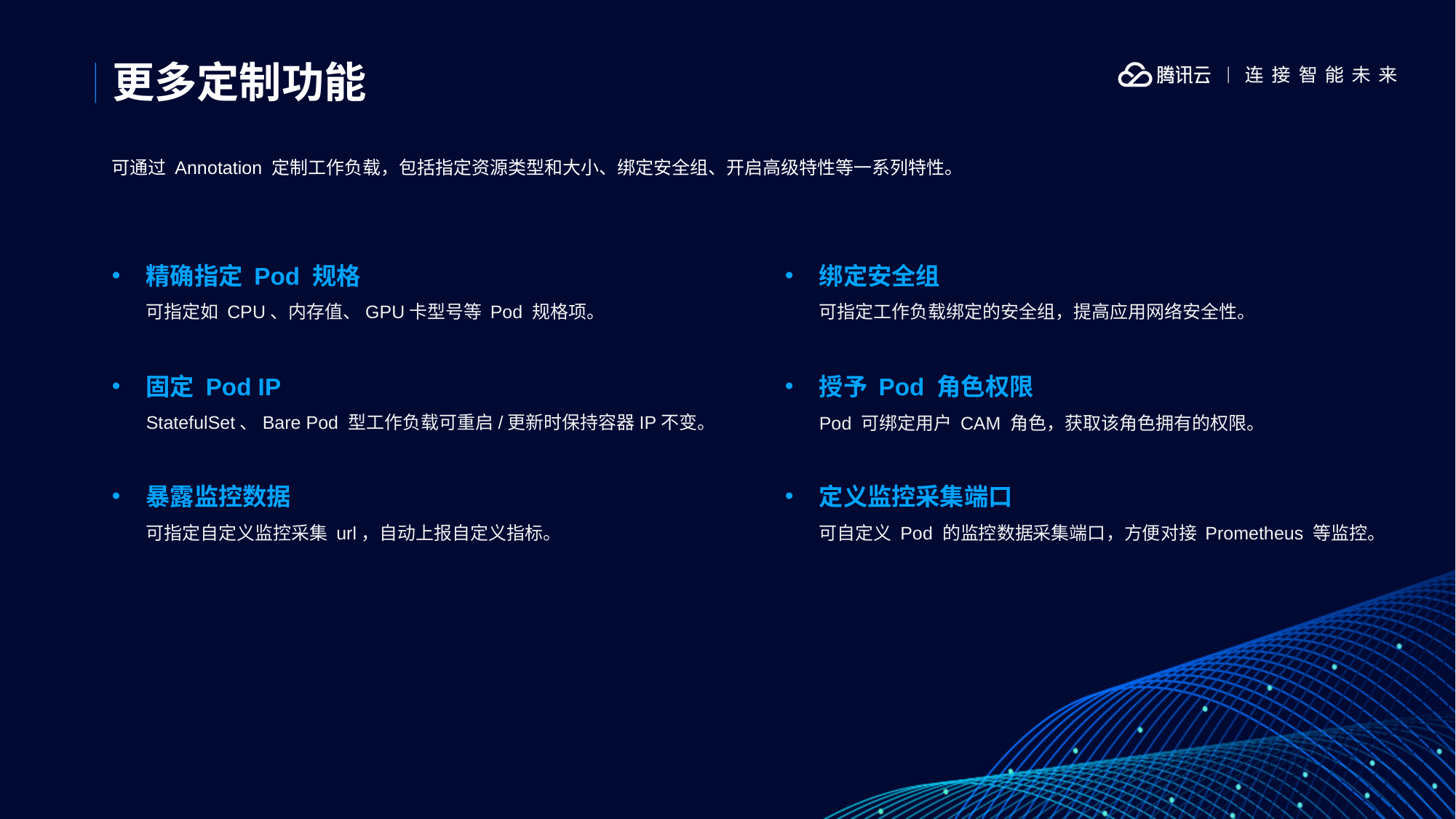

更多定制功能
可通过 Annotation 定制工作负载，包括指定资源类型和大小、绑定安全组、开启高级特性等一系列特性。
精确指定 Pod 规格
可指定如 CPU、内存值、GPU卡型号等 Pod 规格项。
绑定安全组
可指定工作负载绑定的安全组，提高应用网络安全性。
固定 Pod IP
StatefulSet、Bare Pod 型工作负载可重启/更新时保持容器IP不变。
授予 Pod 角色权限
Pod 可绑定用户 CAM 角色，获取该角色拥有的权限。
定义监控采集端口
可自定义 Pod 的监控数据采集端口，方便对接 Prometheus 等监控。
暴露监控数据
可指定自定义监控采集 url，自动上报自定义指标。